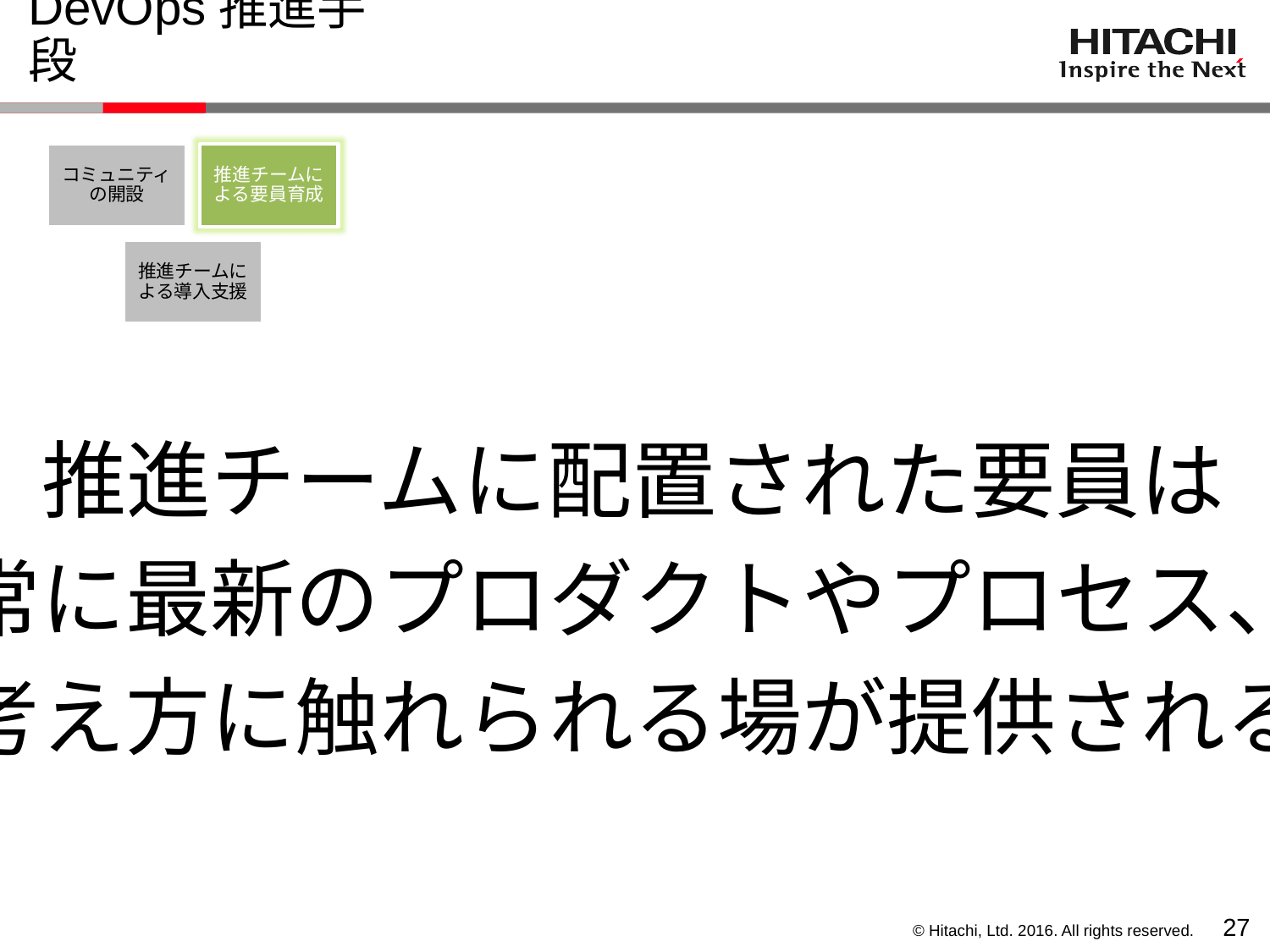

# DevOps推進手段
コミュニティの開設
推進チームによる要員育成
推進チームによる導入支援
推進チームに配置された要員は
常に最新のプロダクトやプロセス、
考え方に触れられる場が提供される
27